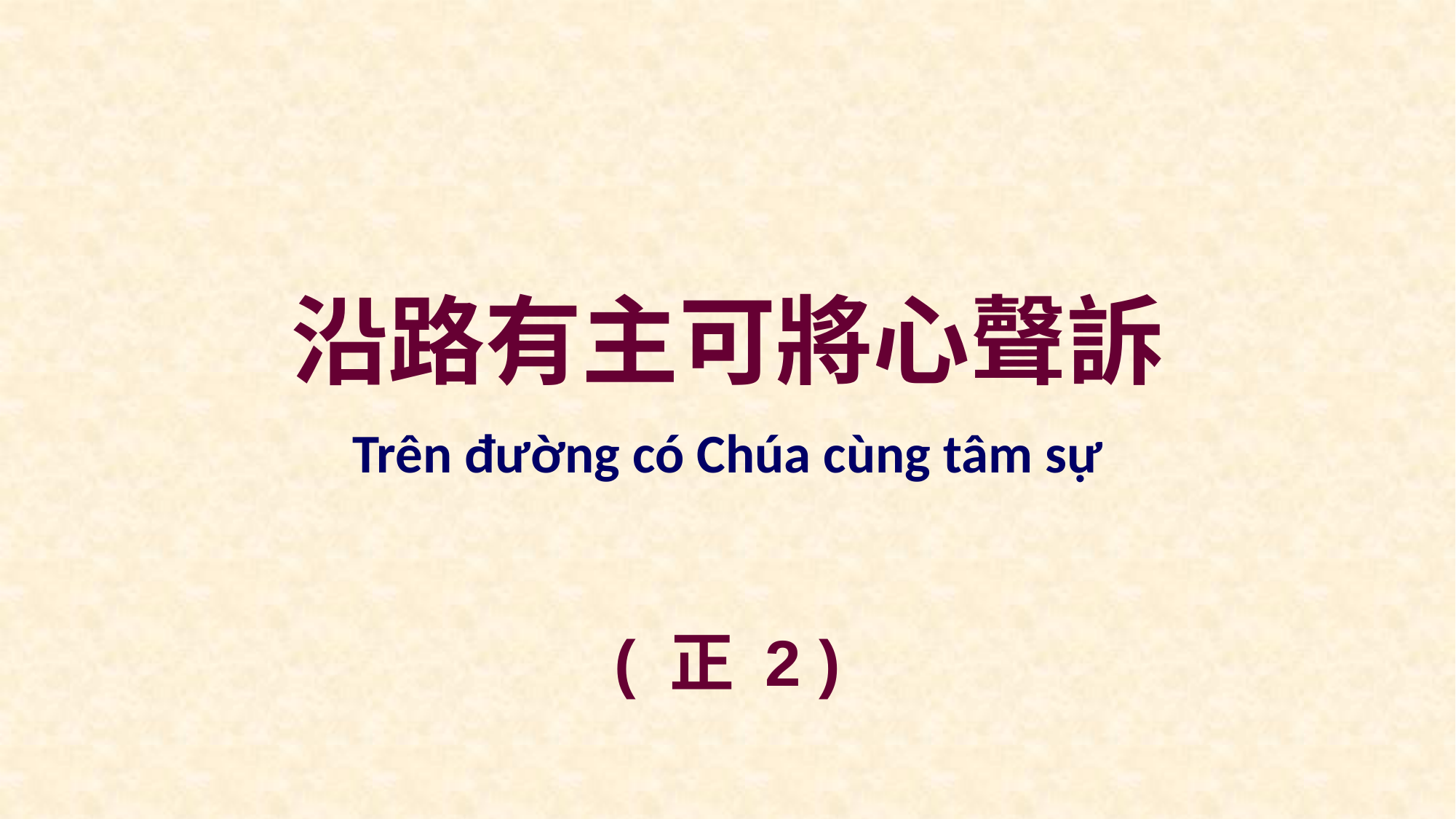

沿路有主可將心聲訴
Trên đường có Chúa cùng tâm sự
( 正 2 )